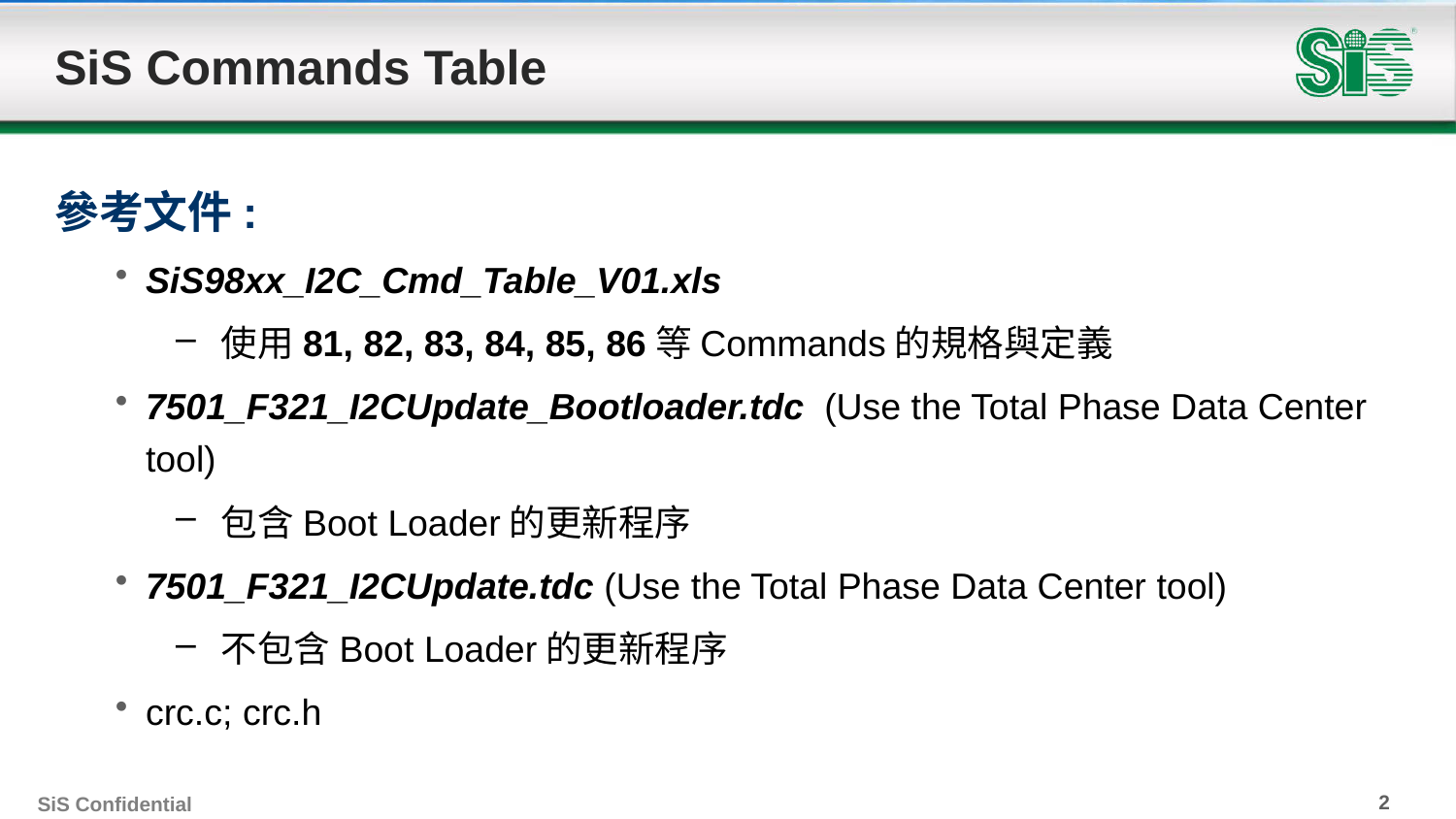

# SiS Commands Table
參考文件:
SiS98xx_I2C_Cmd_Table_V01.xls
使用81, 82, 83, 84, 85, 86等Commands的規格與定義
7501_F321_I2CUpdate_Bootloader.tdc  (Use the Total Phase Data Center tool)
包含Boot Loader的更新程序
7501_F321_I2CUpdate.tdc (Use the Total Phase Data Center tool)
不包含Boot Loader的更新程序
crc.c; crc.h

2